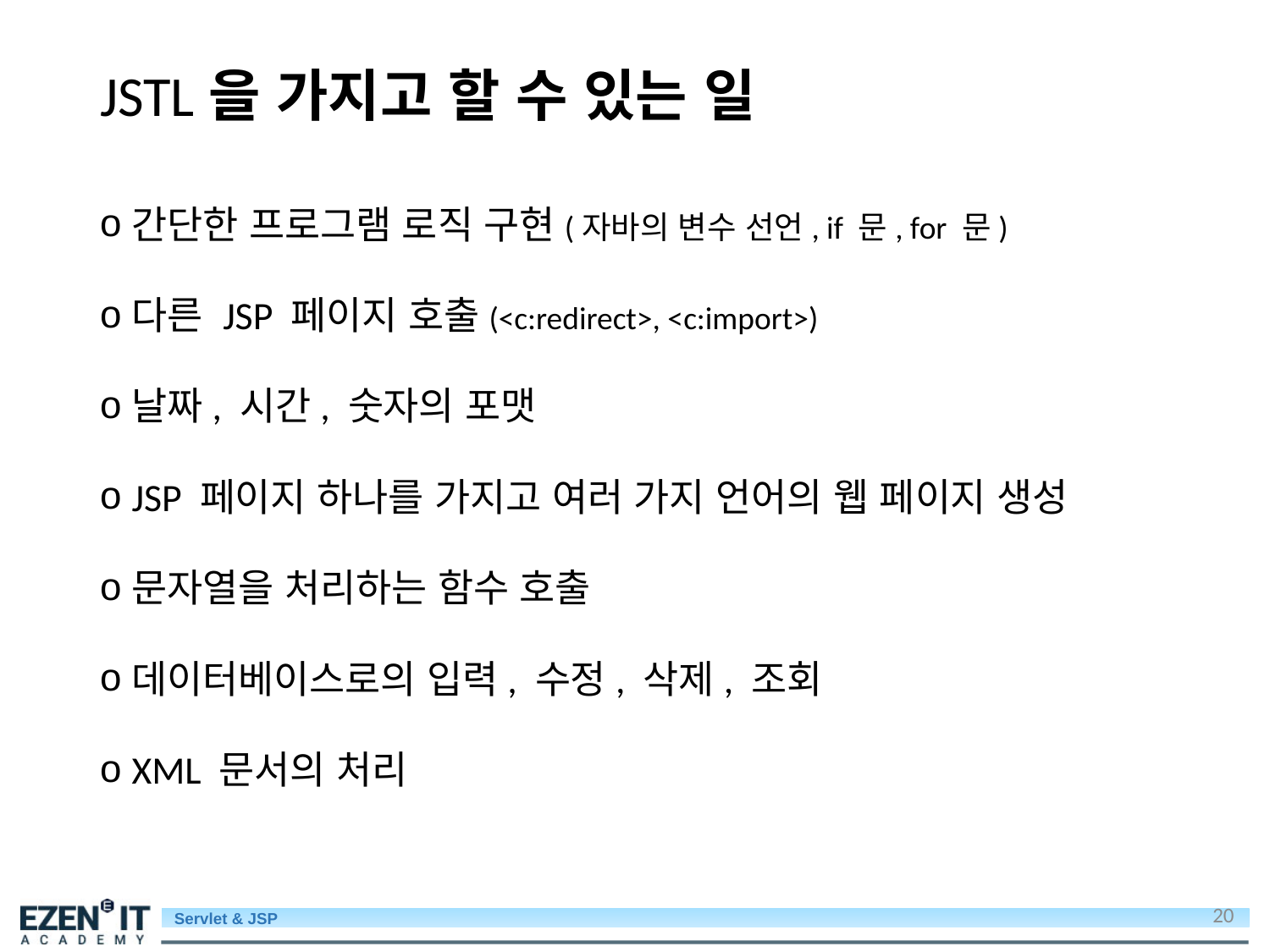

# JSTL을 가지고 할 수 있는 일
간단한 프로그램 로직 구현(자바의 변수 선언, if 문, for 문)
다른 JSP 페이지 호출(<c:redirect>, <c:import>)
날짜, 시간, 숫자의 포맷
JSP 페이지 하나를 가지고 여러 가지 언어의 웹 페이지 생성
문자열을 처리하는 함수 호출
데이터베이스로의 입력, 수정, 삭제, 조회
XML 문서의 처리
20